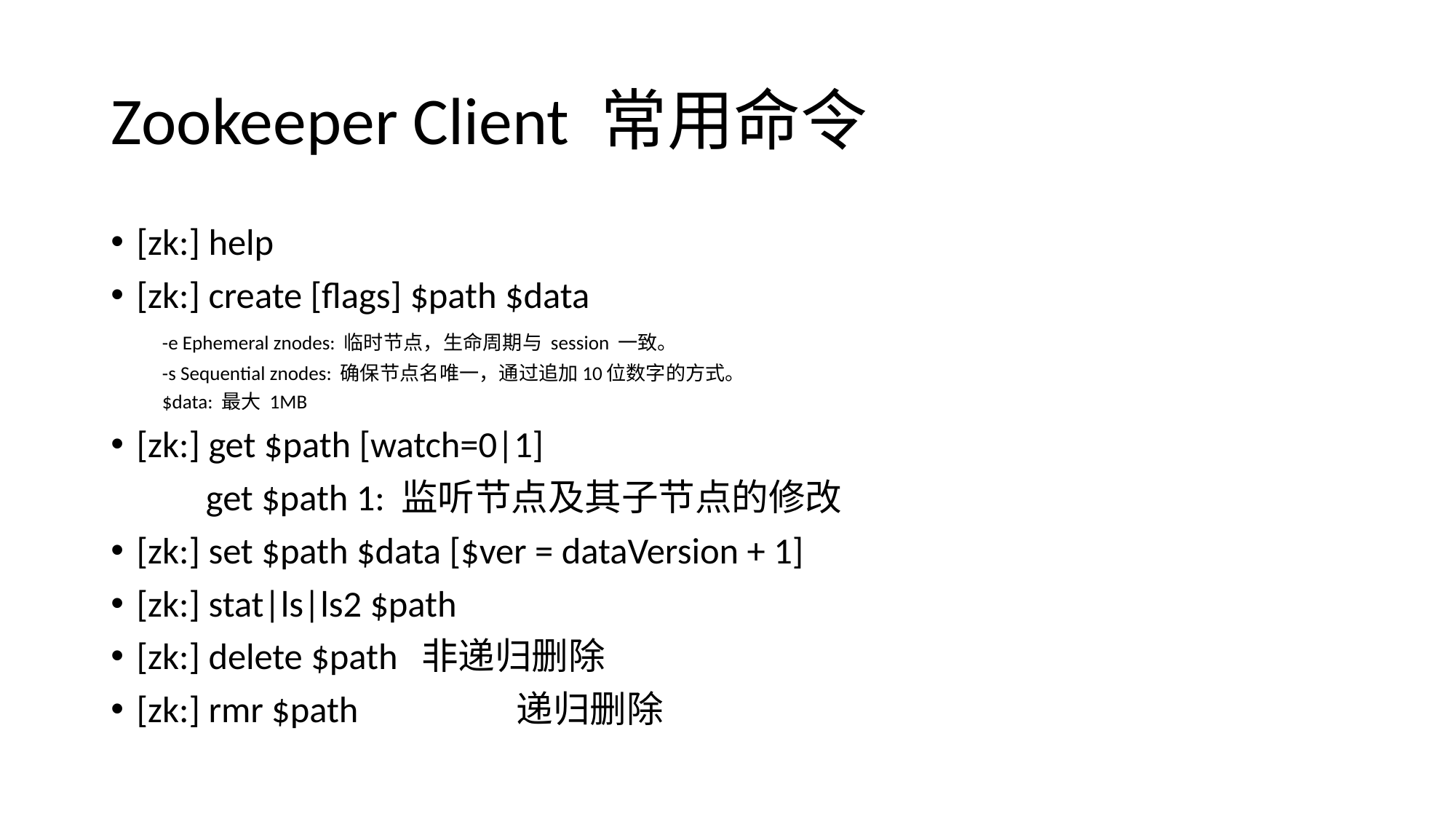

# Zookeeper Client 常用命令
[zk:] help
[zk:] create [flags] $path $data
	-e Ephemeral znodes: 临时节点，生命周期与 session 一致。
	-s Sequential znodes: 确保节点名唯一，通过追加10位数字的方式。
	$data: 最大 1MB
[zk:] get $path [watch=0|1]
	get $path 1: 监听节点及其子节点的修改
[zk:] set $path $data [$ver = dataVersion + 1]
[zk:] stat|ls|ls2 $path
[zk:] delete $path			非递归删除
[zk:] rmr $path          			递归删除